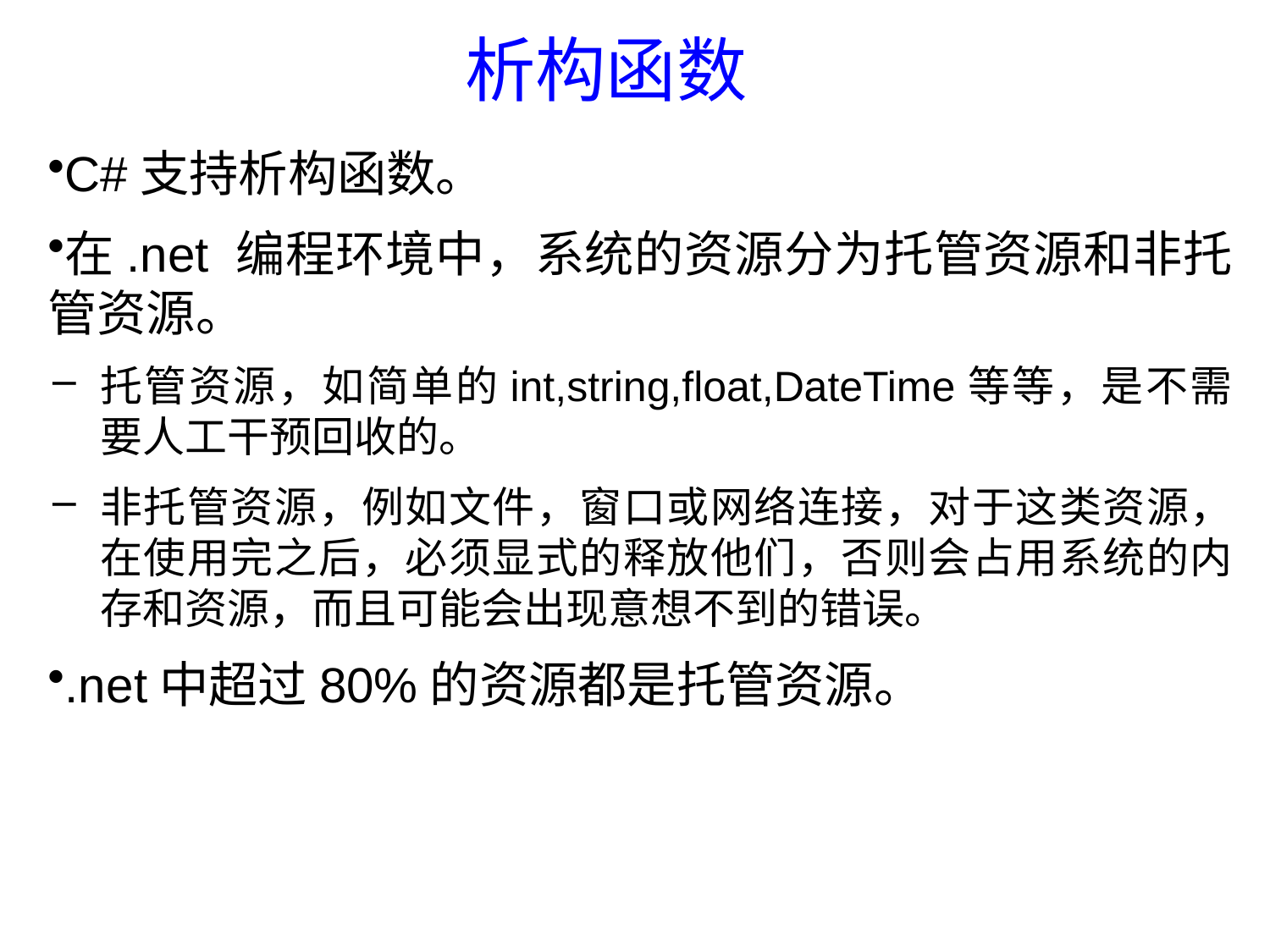

# 析构函数
C#支持析构函数。
在.net 编程环境中，系统的资源分为托管资源和非托管资源。
托管资源，如简单的int,string,float,DateTime等等，是不需要人工干预回收的。
非托管资源，例如文件，窗口或网络连接，对于这类资源，在使用完之后，必须显式的释放他们，否则会占用系统的内存和资源，而且可能会出现意想不到的错误。
.net中超过80%的资源都是托管资源。